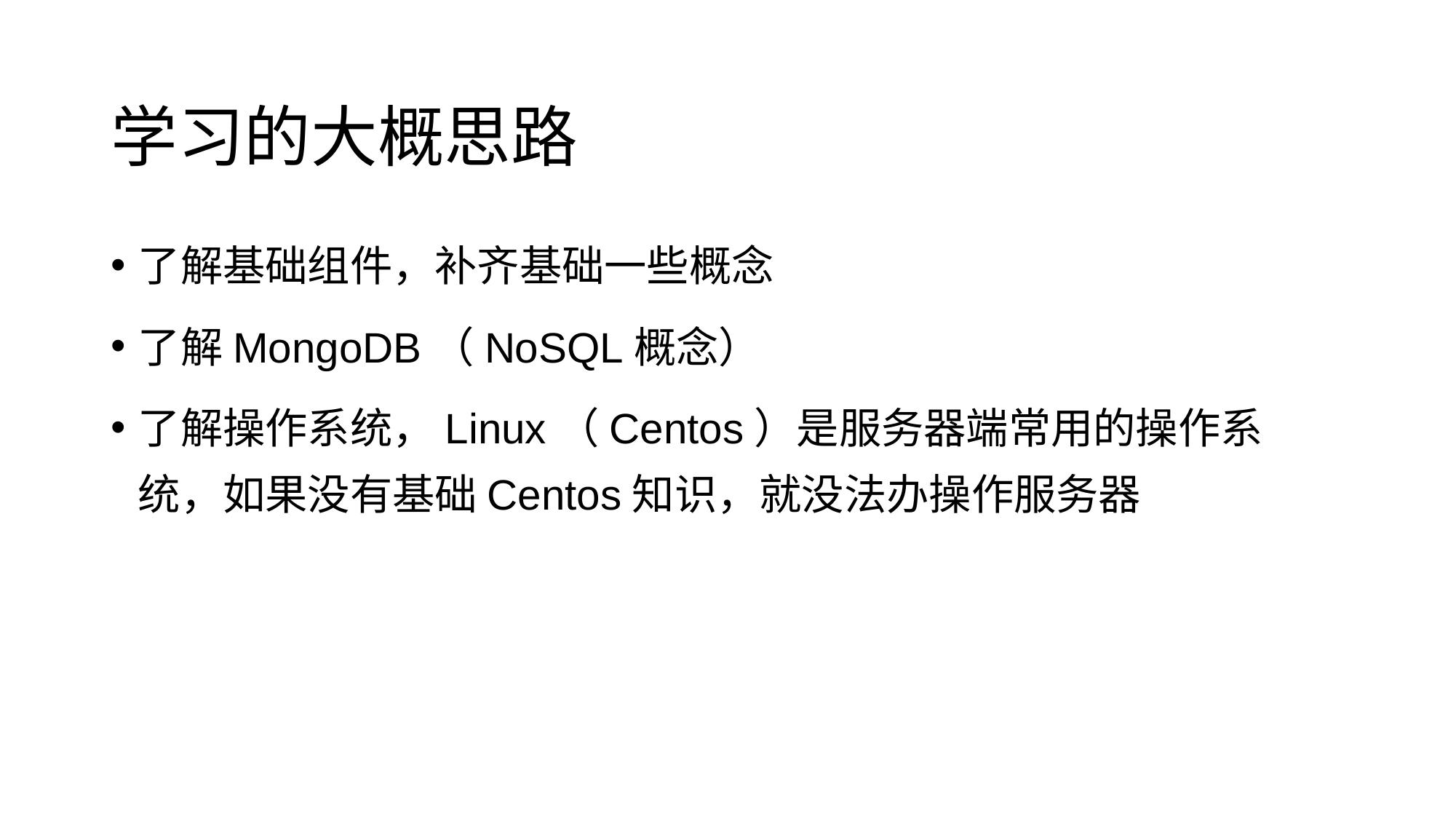

# 学习的大概思路
了解基础组件，补齐基础一些概念
了解MongoDB（NoSQL概念）
了解操作系统，Linux（Centos）是服务器端常用的操作系统，如果没有基础Centos知识，就没法办操作服务器